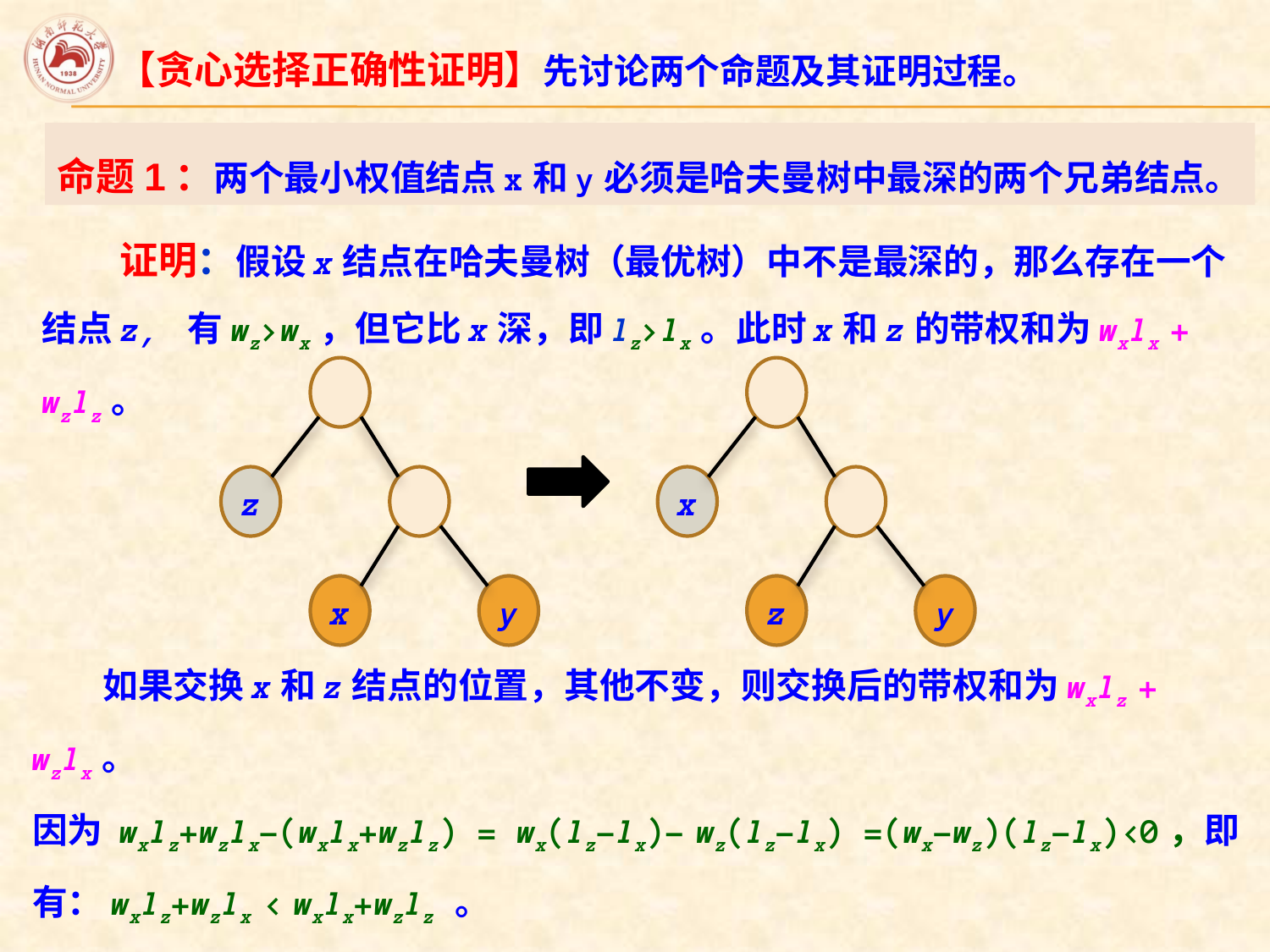

【贪心选择正确性证明】先讨论两个命题及其证明过程。
命题1：两个最小权值结点x和y必须是哈夫曼树中最深的两个兄弟结点。
　　证明：假设x结点在哈夫曼树（最优树）中不是最深的，那么存在一个结点z, 有wz>wx，但它比x深，即lz>lx。此时x和z的带权和为wxlx + wzlz。

z

x
y

x

z
y
　　如果交换x和z结点的位置，其他不变，则交换后的带权和为wxlz + wzlx。
因为 wxlz+wzlx-(wxlx+wzlz) = wx(lz-lx)- wz(lz-lx) =(wx-wz)(lz-lx)<0，即有：wxlz+wzlx < wxlx+wzlz 。
　　这就与交换前的树是最优树的假设矛盾。所以上述命题成立。